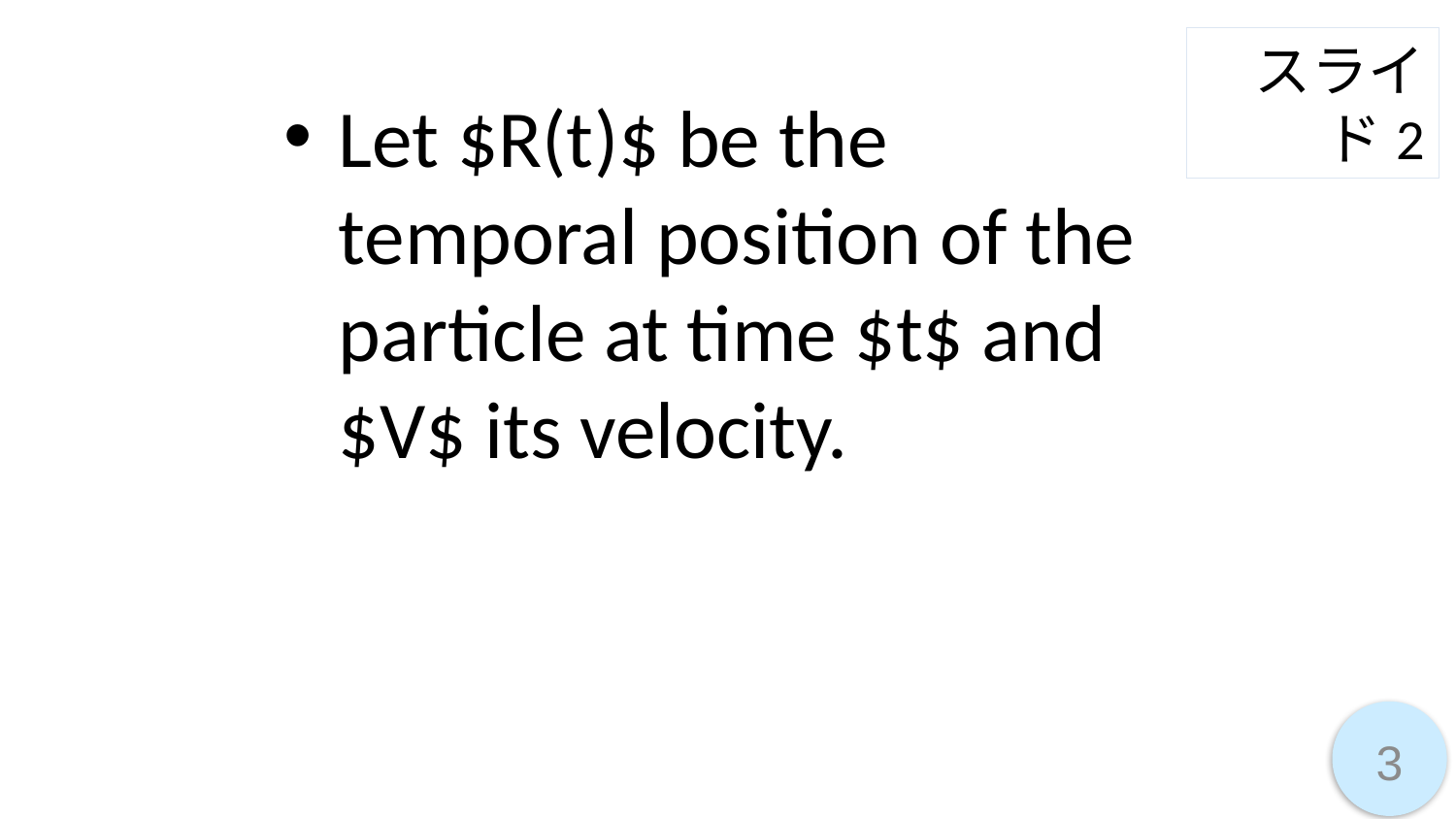

スライド2
Let $R(t)$ be the temporal position of the particle at time $t$ and $V$ its velocity.
3